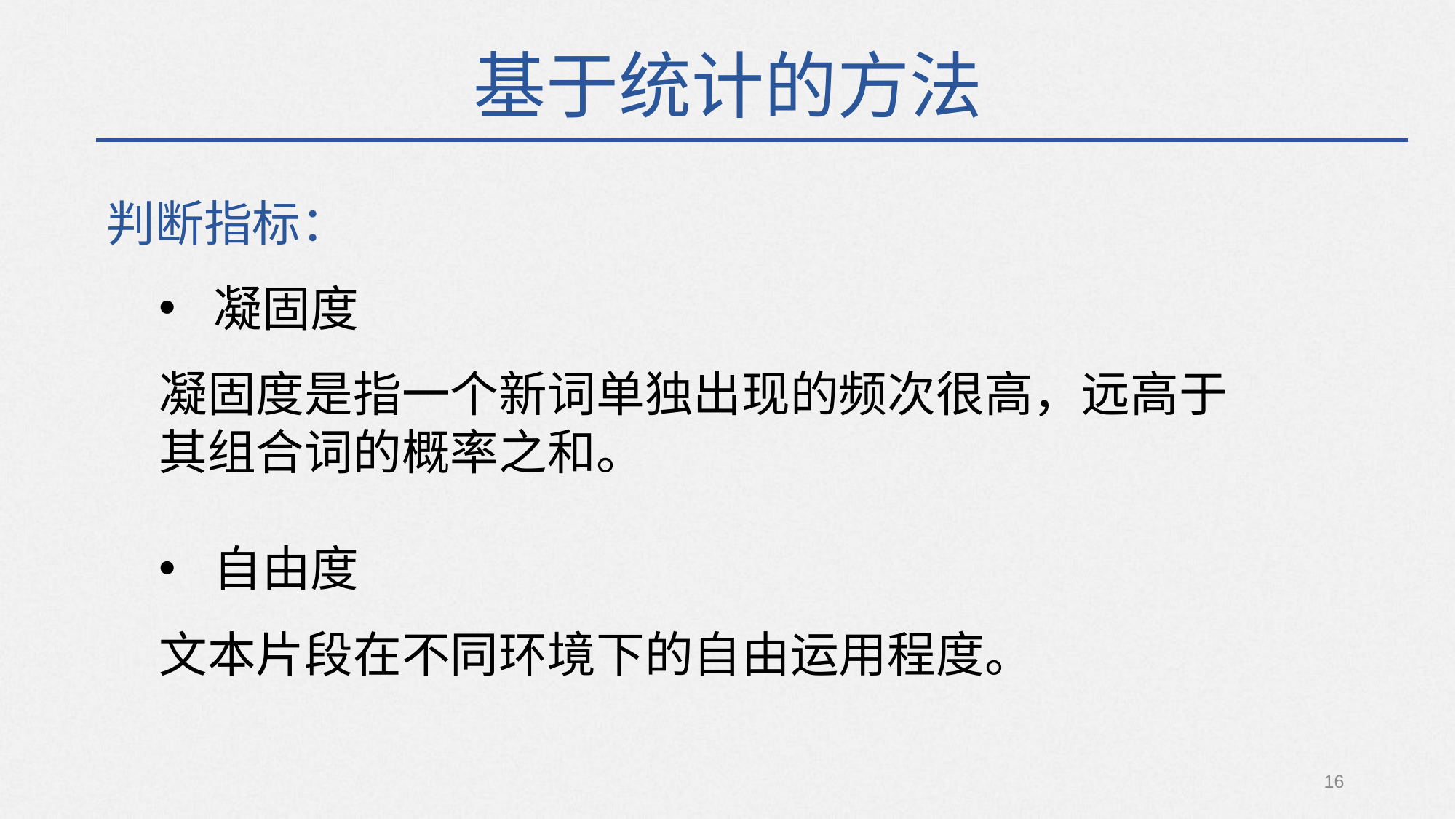

基于统计的方法
判断指标：
凝固度
凝固度是指一个新词单独出现的频次很高，远高于其组合词的概率之和。

自由度
文本片段在不同环境下的自由运用程度。
16